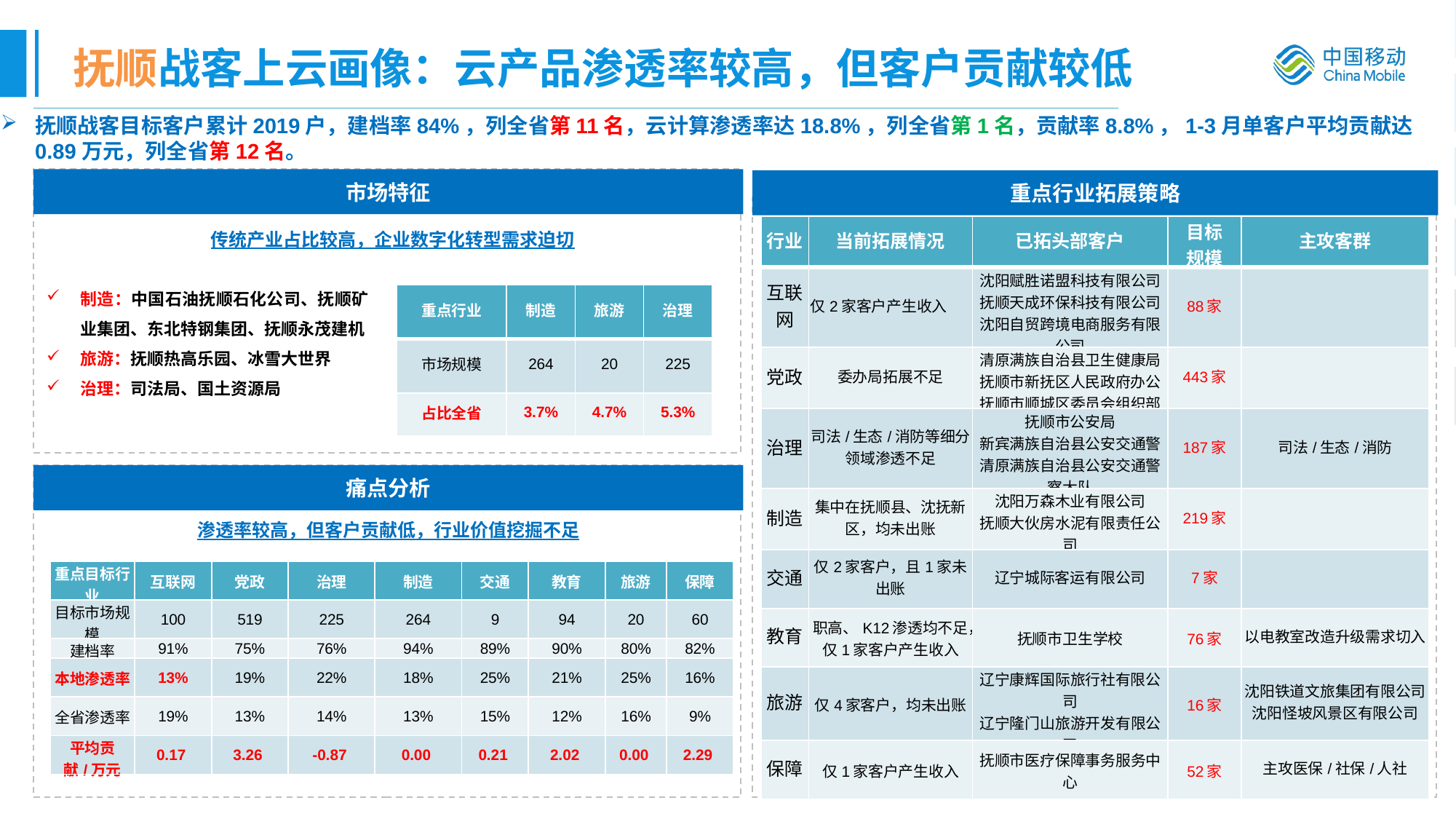

# 抚顺战客上云画像：云产品渗透率较高，但客户贡献较低
抚顺战客目标客户累计2019户，建档率84%，列全省第11名，云计算渗透率达18.8%，列全省第1名，贡献率8.8%，1-3月单客户平均贡献达0.89万元，列全省第12名。

市场特征

重点行业拓展策略

| 行业 | 当前拓展情况 | 已拓头部客户 | 目标 规模 | 主攻客群 |
| --- | --- | --- | --- | --- |
| 互联网 | 仅2家客户产生收入 | 沈阳赋胜诺盟科技有限公司抚顺天成环保科技有限公司 沈阳自贸跨境电商服务有限公司 | 88家 |  |
| 党政 | 委办局拓展不足 | 清原满族自治县卫生健康局抚顺市新抚区人民政府办公抚顺市顺城区委员会组织部 | 443家 |  |
| 治理 | 司法/生态/消防等细分领域渗透不足 | 抚顺市公安局 新宾满族自治县公安交通警清原满族自治县公安交通警察大队 | 187家 | 司法/生态/消防 |
| 制造 | 集中在抚顺县、沈抚新区，均未出账 | 沈阳万森木业有限公司 抚顺大伙房水泥有限责任公司 | 219家 |  |
| 交通 | 仅2家客户，且1家未出账 | 辽宁城际客运有限公司 | 7家 |  |
| 教育 | 职高、K12渗透均不足，仅1家客户产生收入 | 抚顺市卫生学校 | 76家 | 以电教室改造升级需求切入 |
| 旅游 | 仅4家客户，均未出账 | 辽宁康辉国际旅行社有限公司 辽宁隆门山旅游开发有限公司 | 16家 | 沈阳铁道文旅集团有限公司 沈阳怪坡风景区有限公司 |
| 保障 | 仅1家客户产生收入 | 抚顺市医疗保障事务服务中心 | 52家 | 主攻医保/社保/人社 |
传统产业占比较高，企业数字化转型需求迫切
制造：中国石油抚顺石化公司、抚顺矿业集团、东北特钢集团、抚顺永茂建机
旅游：抚顺热高乐园、冰雪大世界
治理：司法局、国土资源局

| 重点行业 | 制造 | 旅游 | 治理 |
| --- | --- | --- | --- |
| 市场规模 | 264 | 20 | 225 |
| 占比全省 | 3.7% | 4.7% | 5.3% |
痛点分析

渗透率较高，但客户贡献低，行业价值挖掘不足
| 重点目标行业 | 互联网 | 党政 | 治理 | 制造 | 交通 | 教育 | 旅游 | 保障 |
| --- | --- | --- | --- | --- | --- | --- | --- | --- |
| 目标市场规模 | 100 | 519 | 225 | 264 | 9 | 94 | 20 | 60 |
| 建档率 | 91% | 75% | 76% | 94% | 89% | 90% | 80% | 82% |
| 本地渗透率 | 13% | 19% | 22% | 18% | 25% | 21% | 25% | 16% |
| 全省渗透率 | 19% | 13% | 14% | 13% | 15% | 12% | 16% | 9% |
| 平均贡献/万元 | 0.17 | 3.26 | -0.87 | 0.00 | 0.21 | 2.02 | 0.00 | 2.29 |